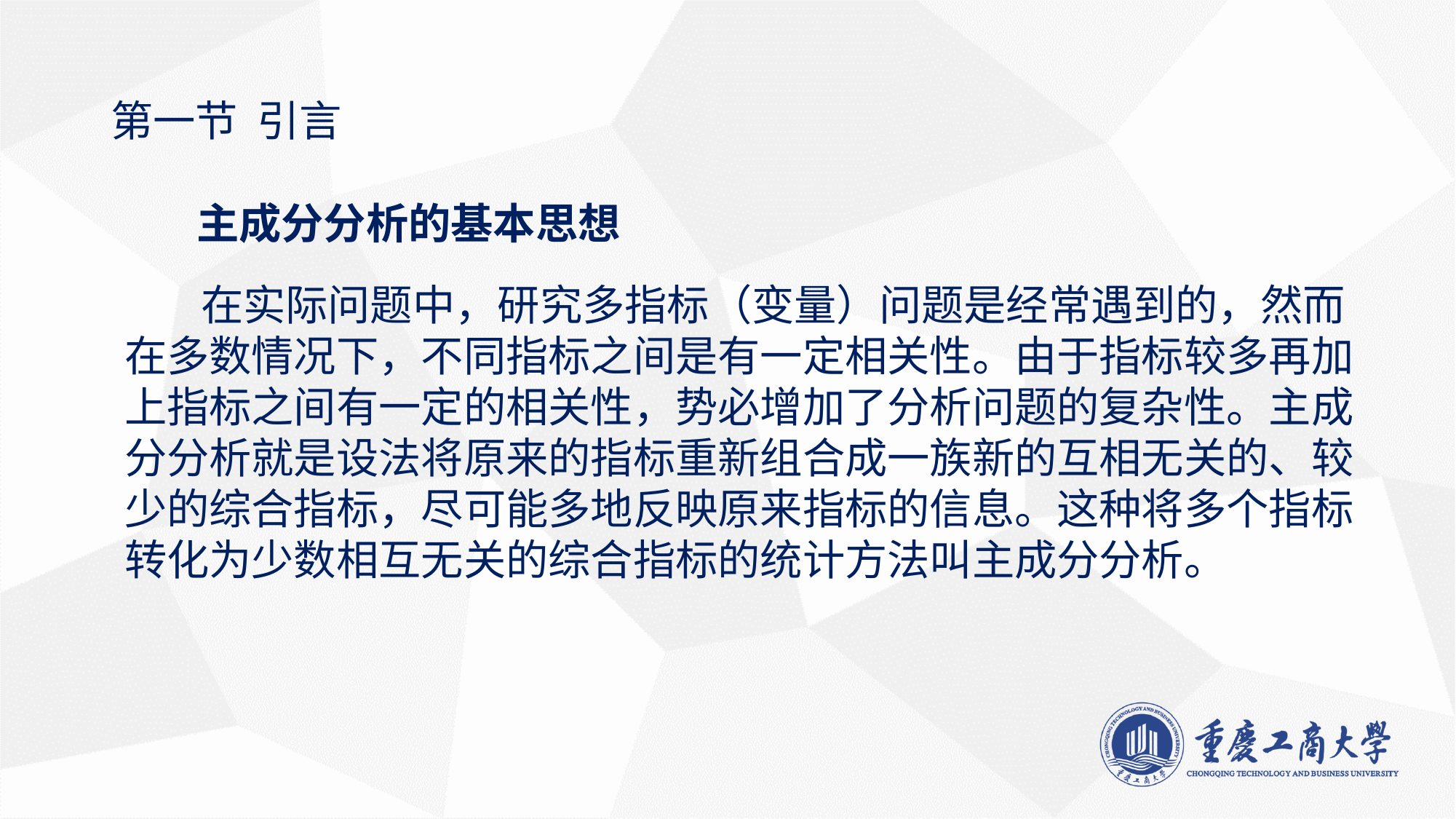

# 第一节  引言
主成分分析的基本思想
       在实际问题中，研究多指标（变量）问题是经常遇到的，然而在多数情况下，不同指标之间是有一定相关性。由于指标较多再加上指标之间有一定的相关性，势必增加了分析问题的复杂性。主成分分析就是设法将原来的指标重新组合成一族新的互相无关的、较少的综合指标，尽可能多地反映原来指标的信息。这种将多个指标转化为少数相互无关的综合指标的统计方法叫主成分分析。